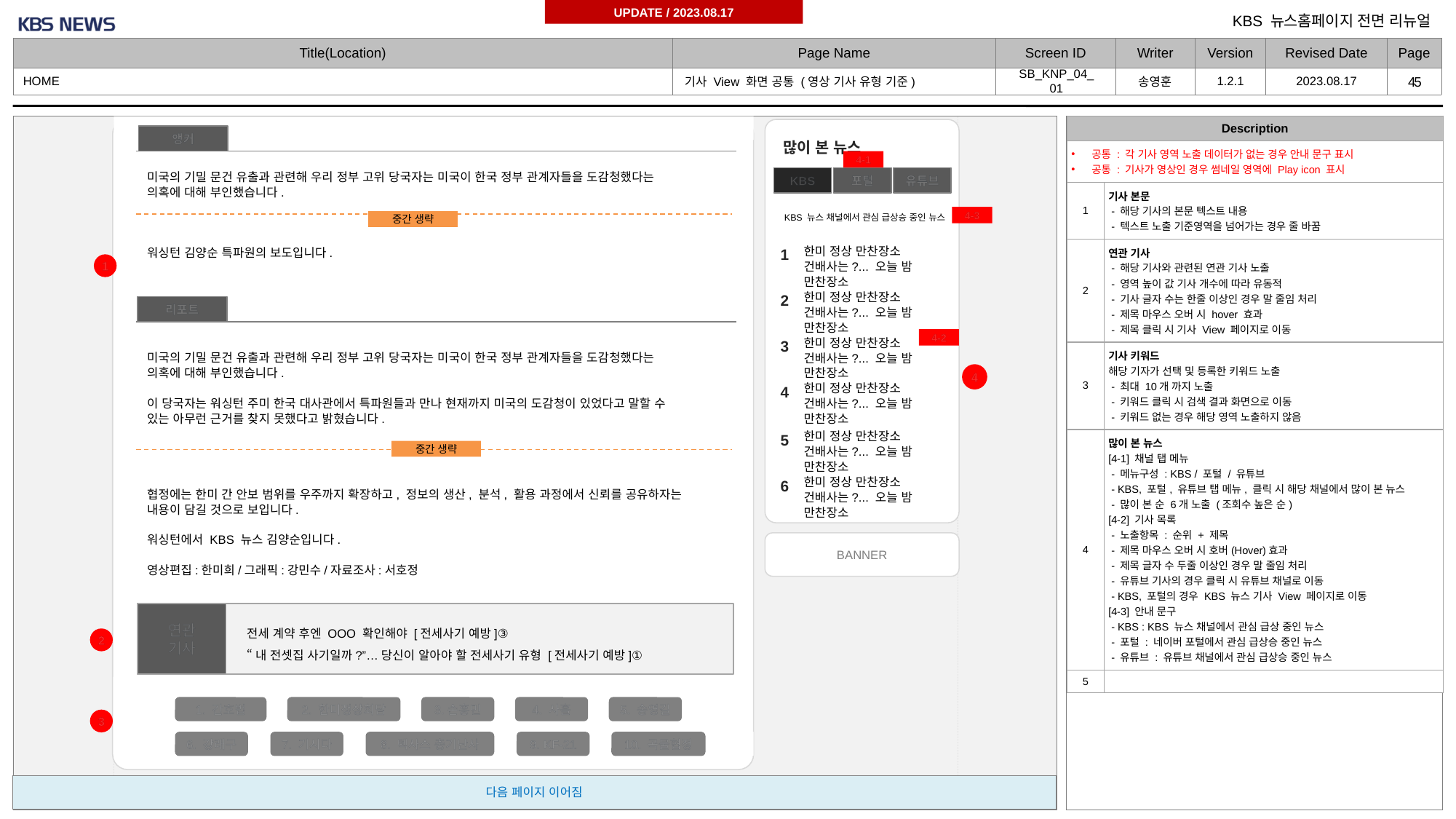

UPDATE / 2023.08.17
HOME
SB_KNP_04_01
# 기사 View 화면 공통 (영상 기사 유형 기준)

| Description |  |
| --- | --- |
| 공통 : 각 기사 영역 노출 데이터가 없는 경우 안내 문구 표시 공통 : 기사가 영상인 경우 썸네일 영역에 Play icon 표시 |  |
| 1 | 기사 본문 - 해당 기사의 본문 텍스트 내용 - 텍스트 노출 기준영역을 넘어가는 경우 줄 바꿈 |
| 2 | 연관 기사 - 해당 기사와 관련된 연관 기사 노출 - 영역 높이 값 기사 개수에 따라 유동적 - 기사 글자 수는 한줄 이상인 경우 말 줄임 처리 - 제목 마우스 오버 시 hover 효과 - 제목 클릭 시 기사 View 페이지로 이동 |
| 3 | 기사 키워드 해당 기자가 선택 및 등록한 키워드 노출 - 최대 10개 까지 노출 - 키워드 클릭 시 검색 결과 화면으로 이동 - 키워드 없는 경우 해당 영역 노출하지 않음 |
| 4 | 많이 본 뉴스 [4-1] 채널 탭 메뉴 - 메뉴구성 : KBS / 포털 / 유튜브 - KBS, 포털, 유튜브 탭 메뉴, 클릭 시 해당 채널에서 많이 본 뉴스 - 많이 본 순 6개 노출 (조회수 높은 순) [4-2] 기사 목록 - 노출항목 : 순위 + 제목 - 제목 마우스 오버 시 호버(Hover)효과 - 제목 글자 수 두줄 이상인 경우 말 줄임 처리 - 유튜브 기사의 경우 클릭 시 유튜브 채널로 이동 - KBS, 포털의 경우 KBS 뉴스 기사 View 페이지로 이동 [4-3] 안내 문구 - KBS : KBS 뉴스 채널에서 관심 급상 중인 뉴스 - 포털 : 네이버 포털에서 관심 급상승 중인 뉴스 - 유튜브 : 유튜브 채널에서 관심 급상승 중인 뉴스 |
| 5 |  |

앵커
많이 본 뉴스
4-1
미국의 기밀 문건 유출과 관련해 우리 정부 고위 당국자는 미국이 한국 정부 관계자들을 도감청했다는
의혹에 대해 부인했습니다.

워싱턴 김양순 특파원의 보도입니다.
KBS
포털
유튜브
KBS 뉴스 채널에서 관심 급상승 중인 뉴스
4-3
중간 생략
한미 정상 만찬장소 건배사는?... 오늘 밤 만찬장소
1
1
한미 정상 만찬장소 건배사는?... 오늘 밤 만찬장소
2
리포트
4-2
한미 정상 만찬장소 건배사는?... 오늘 밤 만찬장소
3
미국의 기밀 문건 유출과 관련해 우리 정부 고위 당국자는 미국이 한국 정부 관계자들을 도감청했다는
의혹에 대해 부인했습니다.

이 당국자는 워싱턴 주미 한국 대사관에서 특파원들과 만나 현재까지 미국의 도감청이 있었다고 말할 수
있는 아무런 근거를 찾지 못했다고 밝혔습니다.

협정에는 한미 간 안보 범위를 우주까지 확장하고, 정보의 생산, 분석, 활용 과정에서 신뢰를 공유하자는
내용이 담길 것으로 보입니다.

워싱턴에서 KBS 뉴스 김양순입니다.

영상편집:한미희/그래픽:강민수/자료조사:서호정
4
한미 정상 만찬장소 건배사는?... 오늘 밤 만찬장소
4
한미 정상 만찬장소 건배사는?... 오늘 밤 만찬장소
5
중간 생략
한미 정상 만찬장소 건배사는?... 오늘 밤 만찬장소
6
BANNER
연관
기사

전세 계약 후엔 OOO 확인해야 [전세사기 예방]③
“내 전셋집 사기일까?”…당신이 알아야 할 전세사기 유형 [전세사기 예방]①
2
1. 간호법
2. 한미정상회담
3.손흥민
4. 사흘
5. 송영길
3

6. 강래구
7. 기시다
8. 텍사스 총기난사
9. KF-21
10. 곡물협정